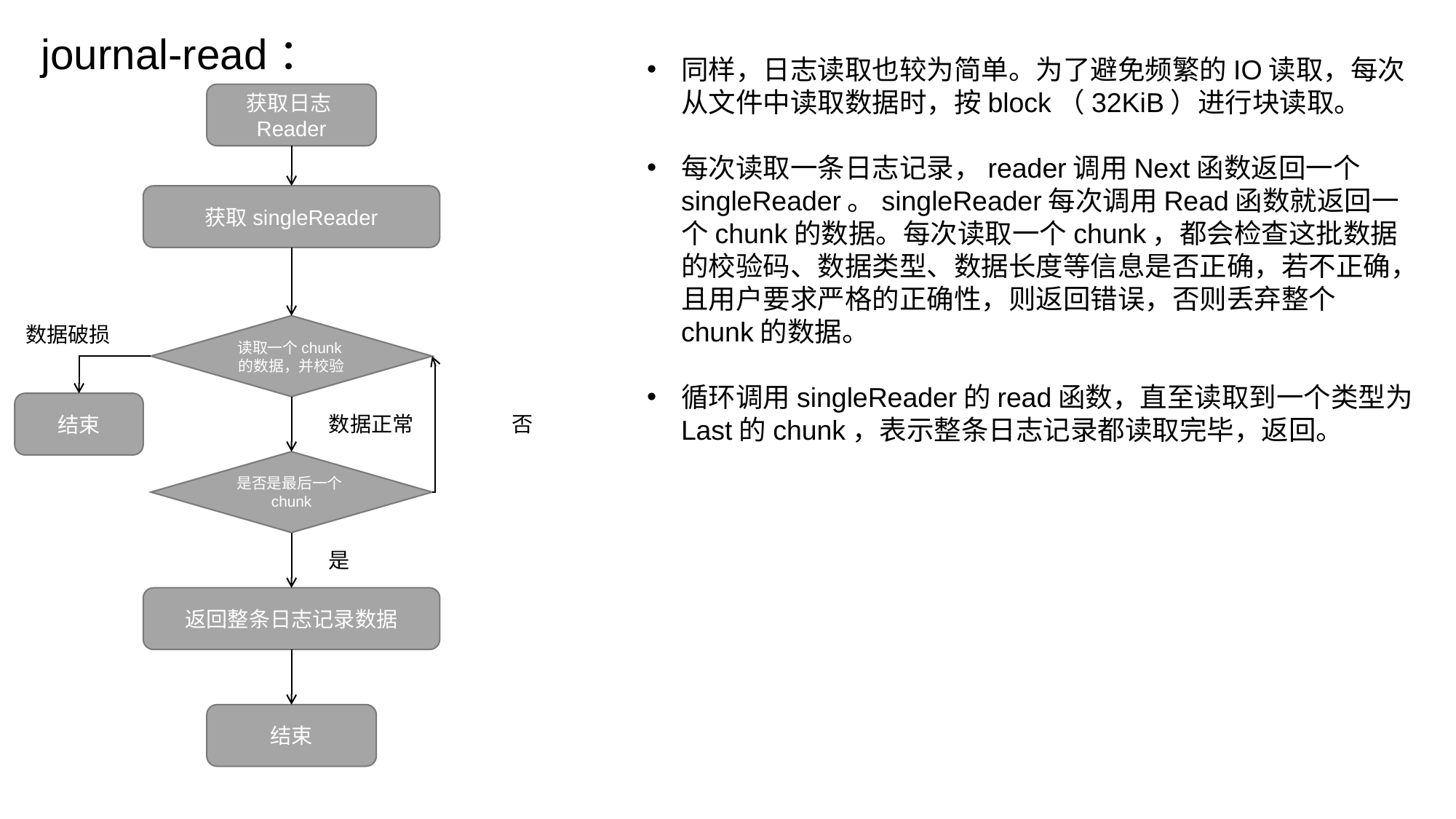

journal-read：
同样，日志读取也较为简单。为了避免频繁的IO读取，每次从文件中读取数据时，按block（32KiB）进行块读取。

每次读取一条日志记录，reader调用Next函数返回一个singleReader。singleReader每次调用Read函数就返回一个chunk的数据。每次读取一个chunk，都会检查这批数据的校验码、数据类型、数据长度等信息是否正确，若不正确，且用户要求严格的正确性，则返回错误，否则丢弃整个chunk的数据。

循环调用singleReader的read函数，直至读取到一个类型为Last的chunk，表示整条日志记录都读取完毕，返回。
获取日志Reader
获取singleReader
数据破损
读取一个chunk的数据，并校验
结束
数据正常
否
是否是最后一个chunk
是
返回整条日志记录数据
结束